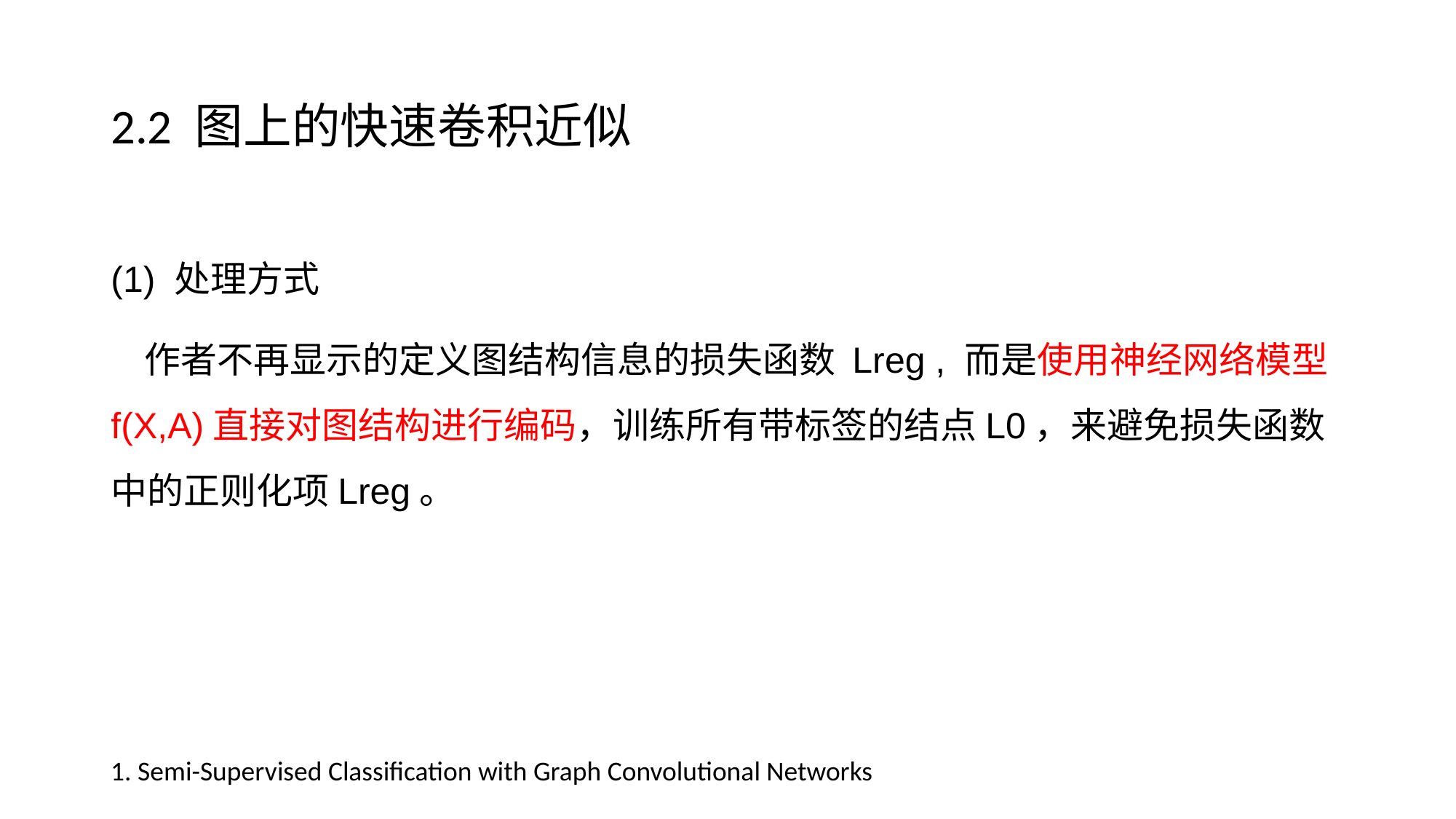

# 2.2 图上的快速卷积近似
(1) 处理方式
   作者不再显示的定义图结构信息的损失函数 Lreg , 而是使用神经网络模型f(X,A)直接对图结构进行编码，训练所有带标签的结点L0，来避免损失函数中的正则化项Lreg。
1. Semi-Supervised Classification with Graph Convolutional Networks